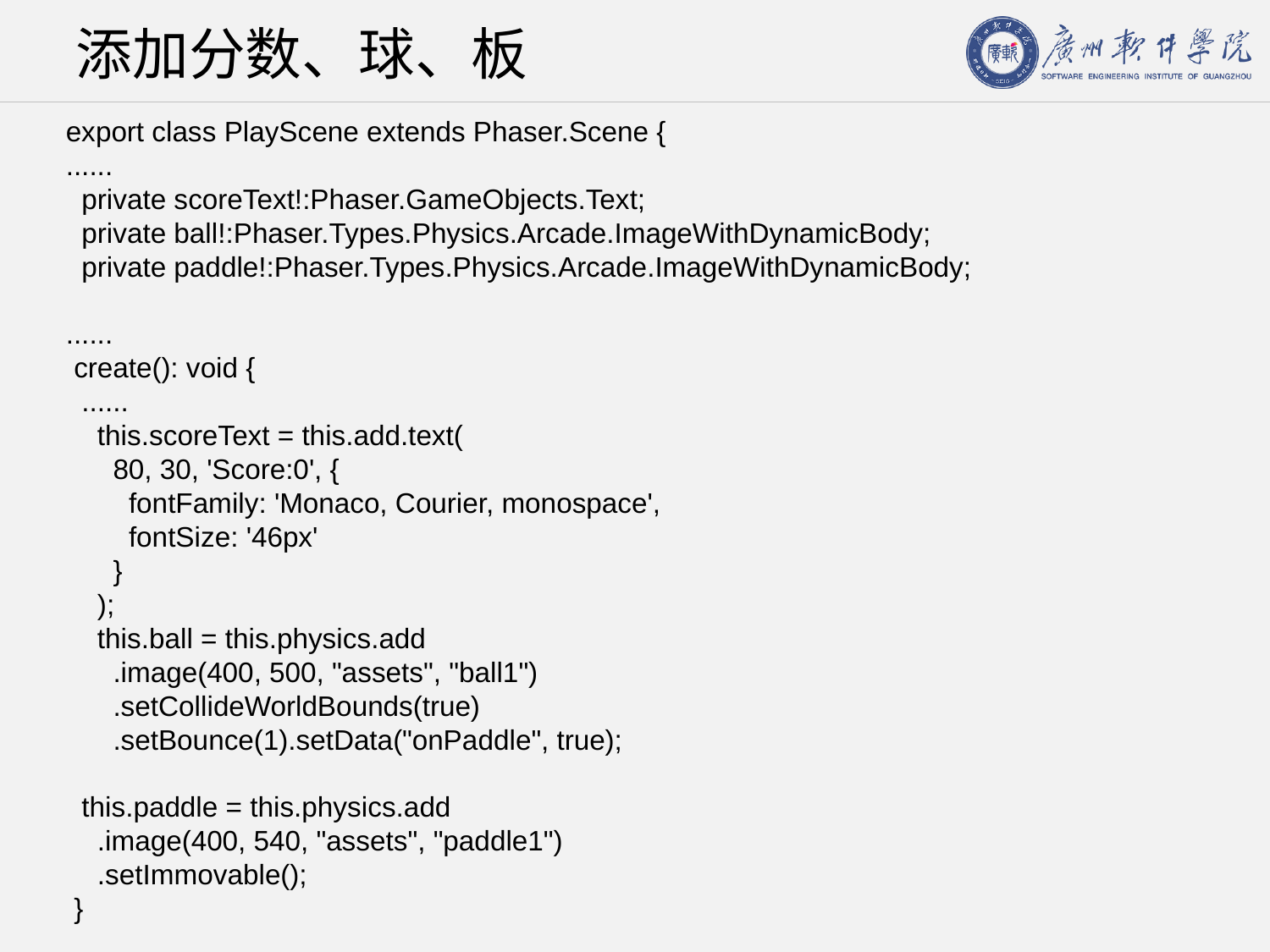

# 添加分数、球、板
export class PlayScene extends Phaser.Scene {
......
  private scoreText!:Phaser.GameObjects.Text;
  private ball!:Phaser.Types.Physics.Arcade.ImageWithDynamicBody;
  private paddle!:Phaser.Types.Physics.Arcade.ImageWithDynamicBody;

......
 create(): void {
  ......
    this.scoreText = this.add.text(
      80, 30, 'Score:0', {
        fontFamily: 'Monaco, Courier, monospace',
        fontSize: '46px'
      }
    );
    this.ball = this.physics.add
      .image(400, 500, "assets", "ball1")
      .setCollideWorldBounds(true)
      .setBounce(1).setData("onPaddle", true);

  this.paddle = this.physics.add
    .image(400, 540, "assets", "paddle1")
    .setImmovable();
 }